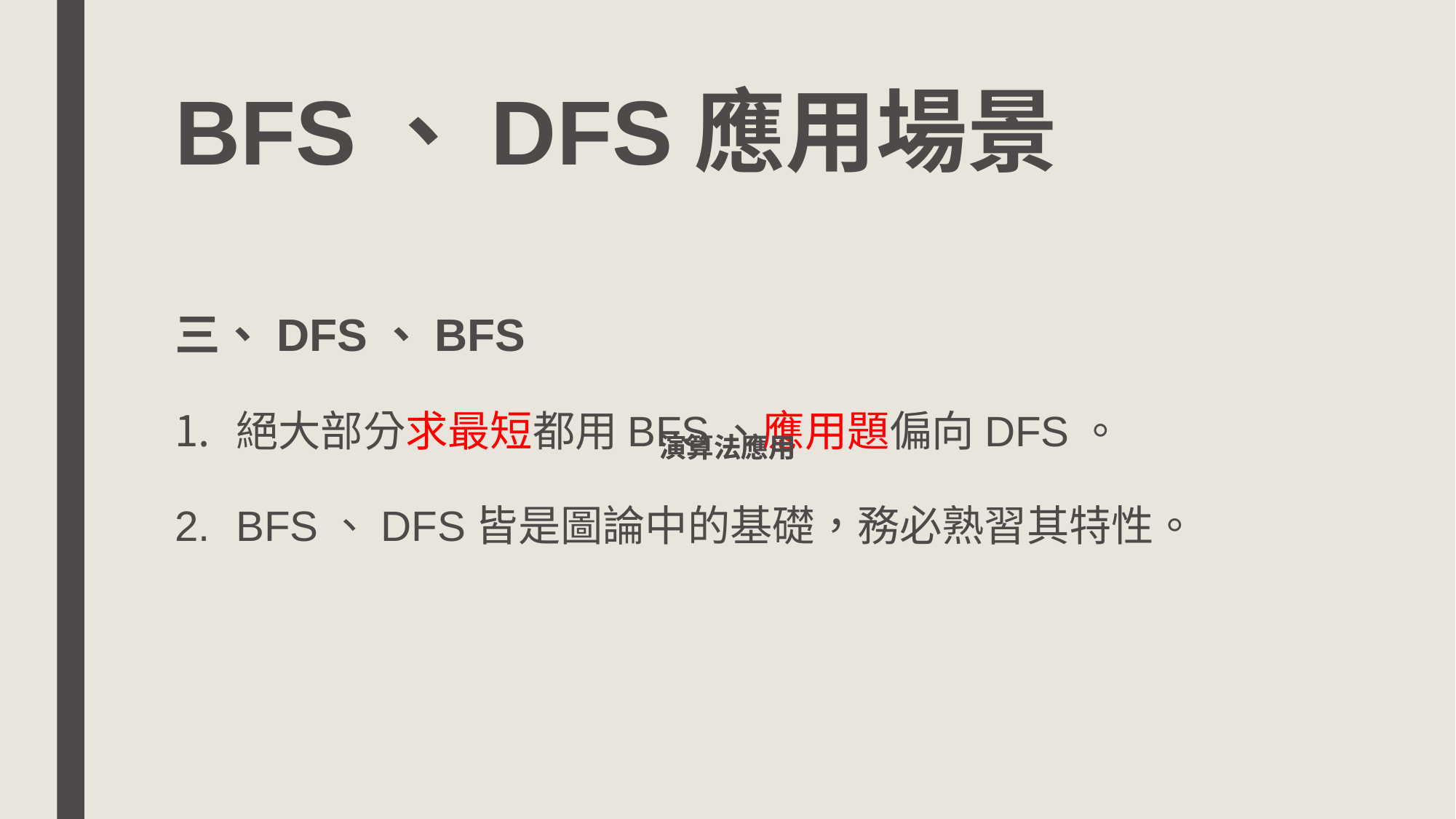

# BFS、DFS應用場景
三、DFS、BFS
絕大部分求最短都用BFS、應用題偏向DFS。
BFS、DFS皆是圖論中的基礎，務必熟習其特性。
演算法應用
演算法應用